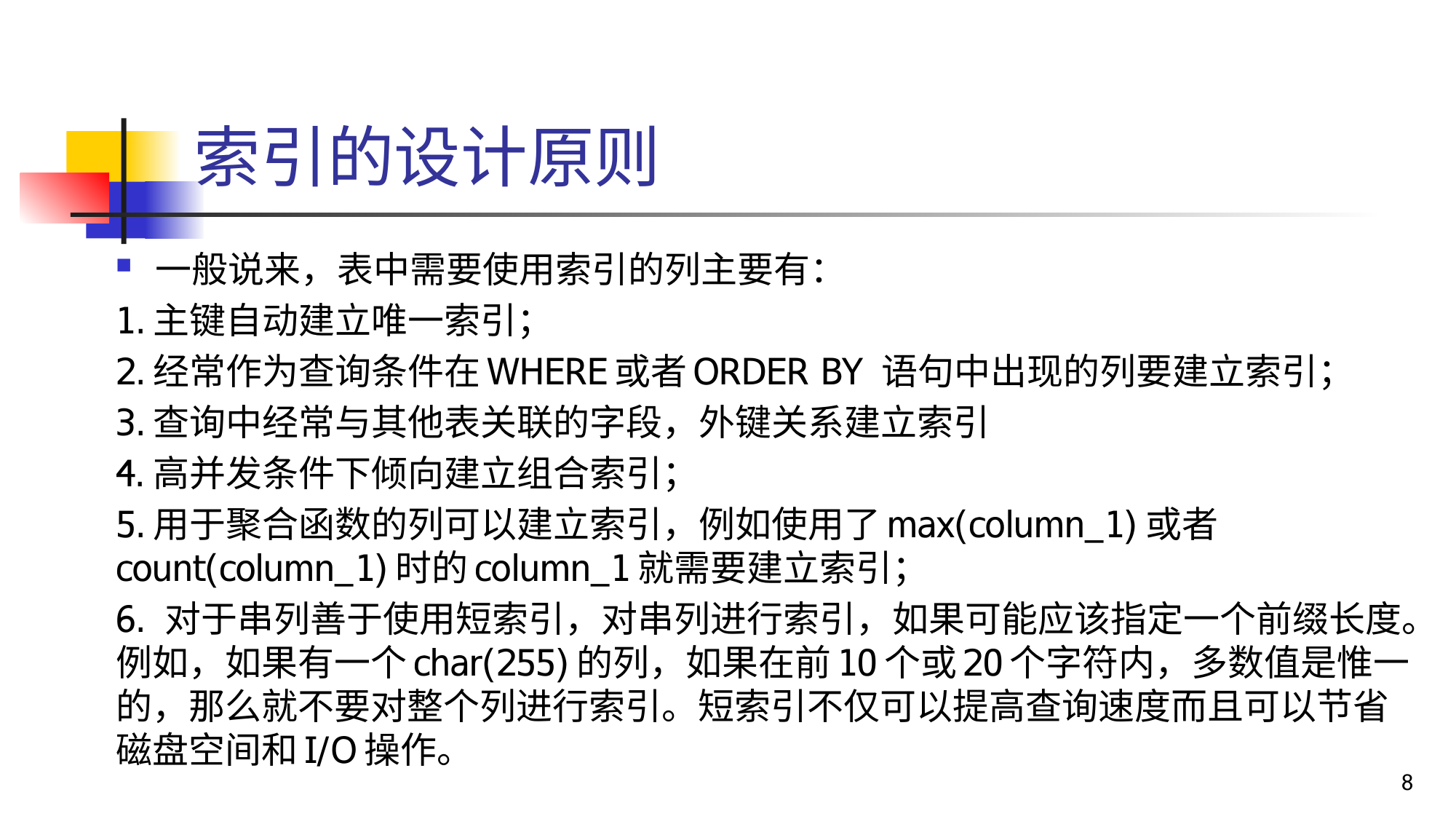

# 索引的设计原则
一般说来，表中需要使用索引的列主要有：
1.主键自动建立唯一索引；
2.经常作为查询条件在WHERE或者ORDER BY 语句中出现的列要建立索引；
3.查询中经常与其他表关联的字段，外键关系建立索引
4.高并发条件下倾向建立组合索引；
5.用于聚合函数的列可以建立索引，例如使用了max(column_1)或者count(column_1)时的column_1就需要建立索引；
6. 对于串列善于使用短索引，对串列进行索引，如果可能应该指定一个前缀长度。例如，如果有一个char(255)的列，如果在前10个或20个字符内，多数值是惟一的，那么就不要对整个列进行索引。短索引不仅可以提高查询速度而且可以节省磁盘空间和I/O操作。
8